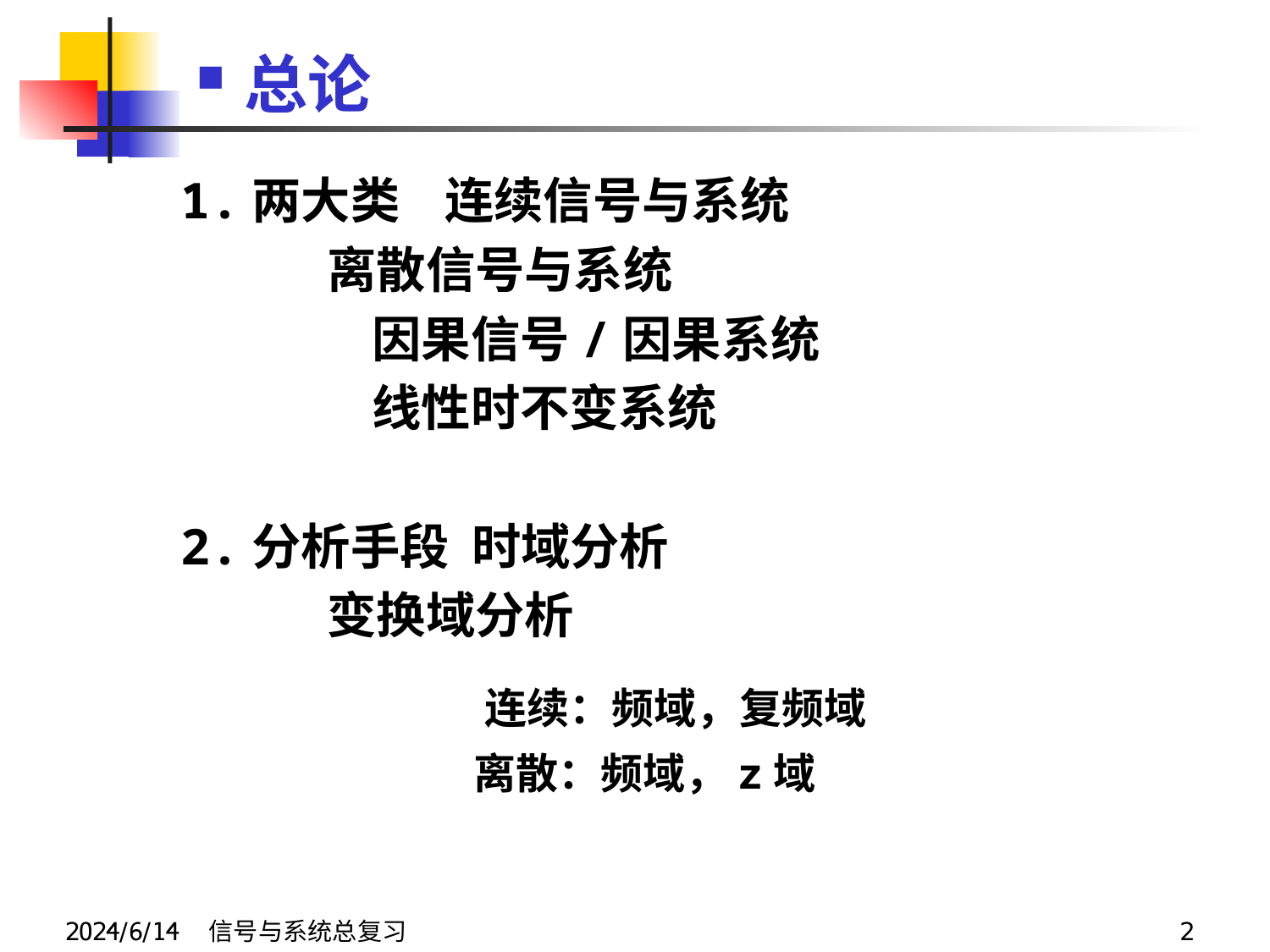

总论
1.两大类    连续信号与系统
            离散信号与系统
                因果信号/因果系统
                线性时不变系统

2.分析手段  时域分析
            变换域分析
连续：频域，复频域
离散：频域，z域
2024/6/14   信号与系统总复习
2